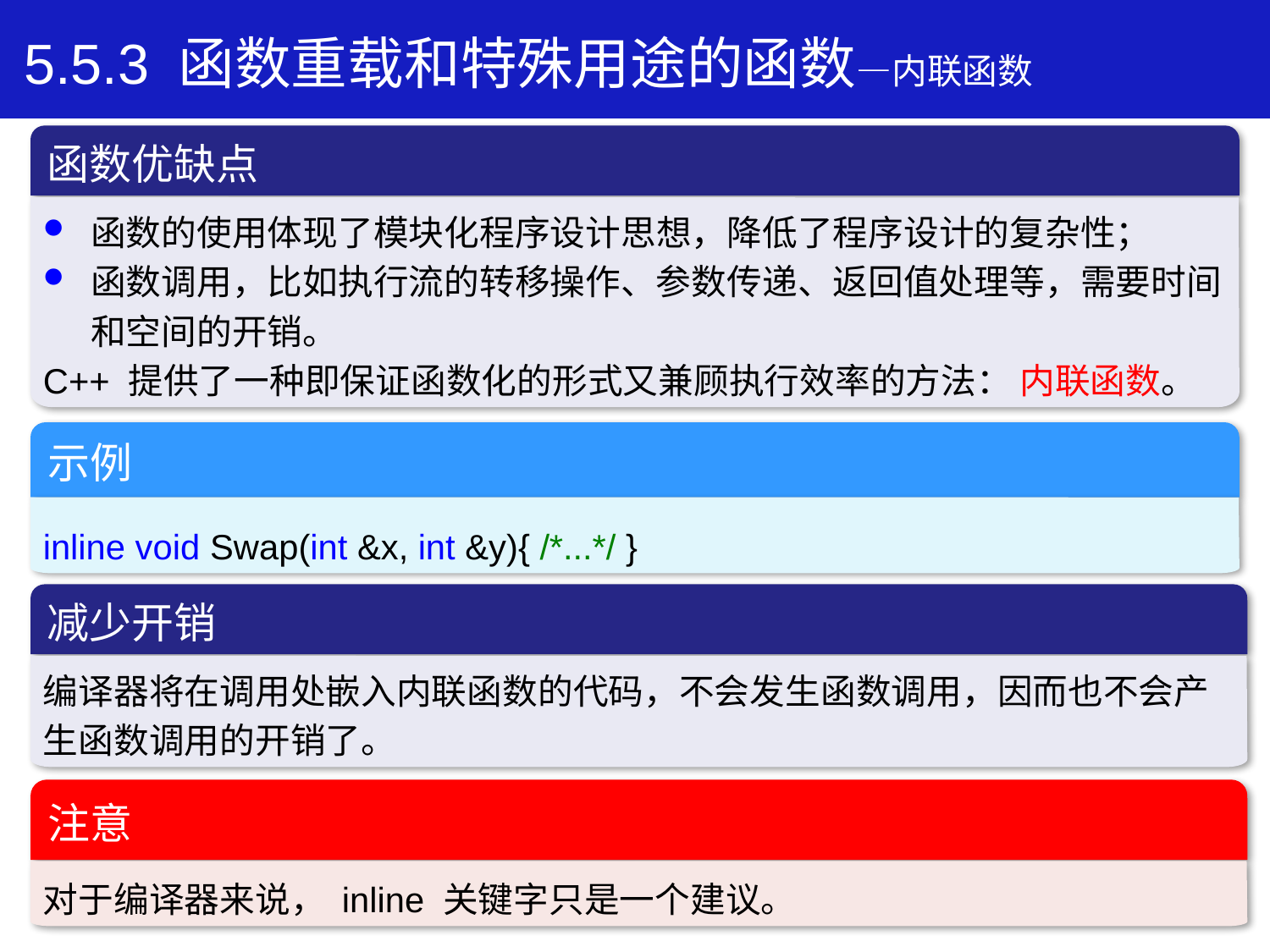

5.5.3 函数重载和特殊用途的函数—内联函数
函数优缺点
函数的使用体现了模块化程序设计思想，降低了程序设计的复杂性；
函数调用，比如执行流的转移操作、参数传递、返回值处理等，需要时间
和空间的开销。
C++ 提供了一种即保证函数化的形式又兼顾执行效率的方法： 内联函数。
示例
inline void Swap(int &x, int &y){ /*...*/ }
减少开销
编译器将在调用处嵌入内联函数的代码，不会发生函数调用，因而也不会产生函数调用的开销了。
注意
对于编译器来说， inline 关键字只是一个建议。
44